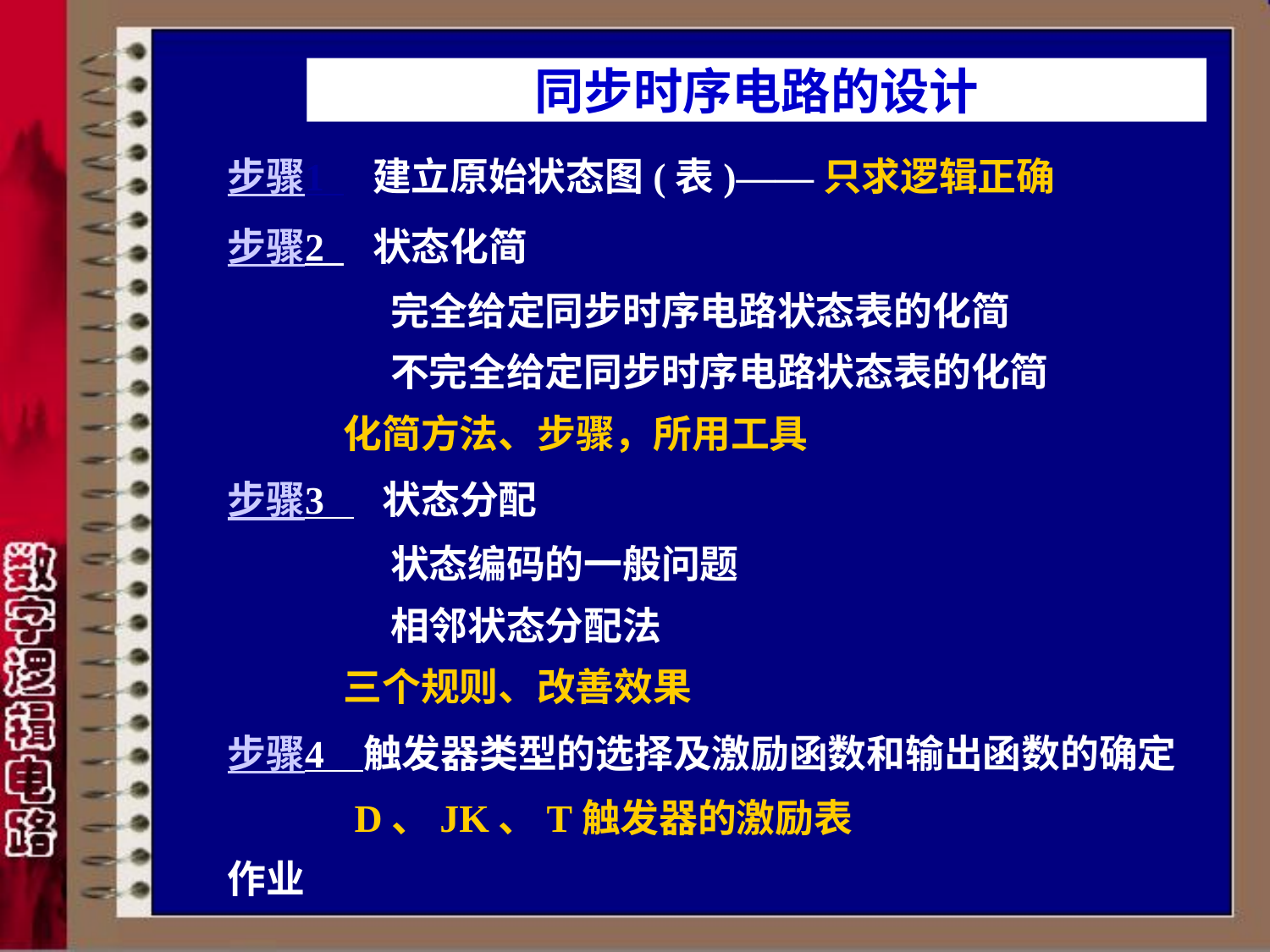

同步时序电路的设计
步骤1    建立原始状态图(表)——只求逻辑正确
步骤2    状态化简
	   完全给定同步时序电路状态表的化简
	   不完全给定同步时序电路状态表的化简
            化简方法、步骤，所用工具
步骤3     状态分配
	   状态编码的一般问题
	   相邻状态分配法
            三个规则、改善效果
步骤4    触发器类型的选择及激励函数和输出函数的确定
	D、JK、T触发器的激励表
作业